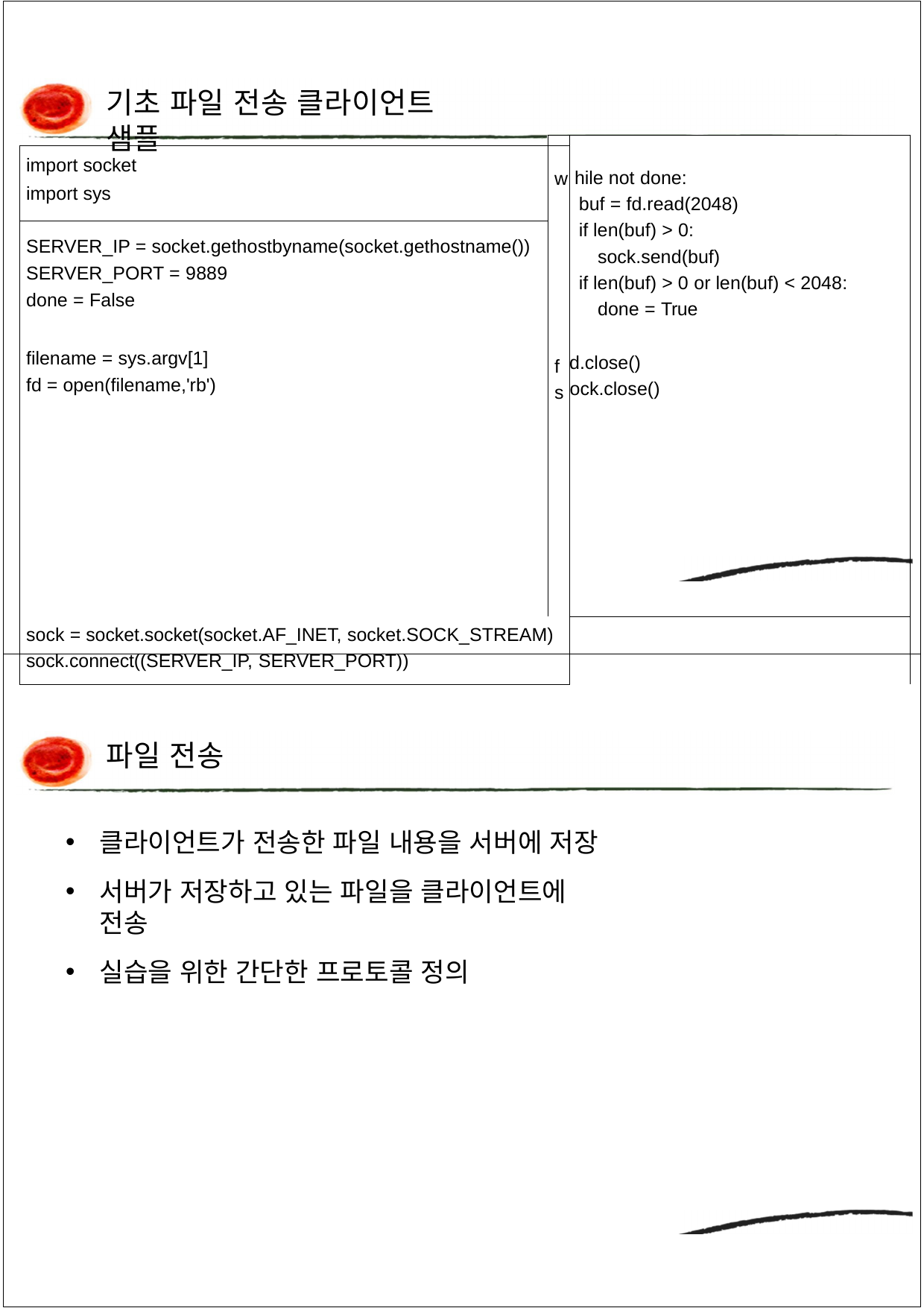

기초 파일 전송 클라이언트 샘플
|  |  | hile not done: buf = fd.read(2048) if len(buf) > 0: sock.send(buf) if len(buf) > 0 or len(buf) < 2048: done = True d.close() ock.close() |
| --- | --- | --- |
| import socket import sys | w f s |  |
| SERVER\_IP = socket.gethostbyname(socket.gethostname()) SERVER\_PORT = 9889 done = False |  |  |
| filename = sys.argv[1] fd = open(filename,'rb') |  |  |
| sock = socket.socket(socket.AF\_INET, socket.SOCK\_STREAM) sock.connect((SERVER\_IP, SERVER\_PORT)) |  |  |

파일 전송

클라이언트가 전송한 파일 내용을 서버에 저장
서버가 저장하고 있는 파일을 클라이언트에 전송
실습을 위한 간단한 프로토콜 정의